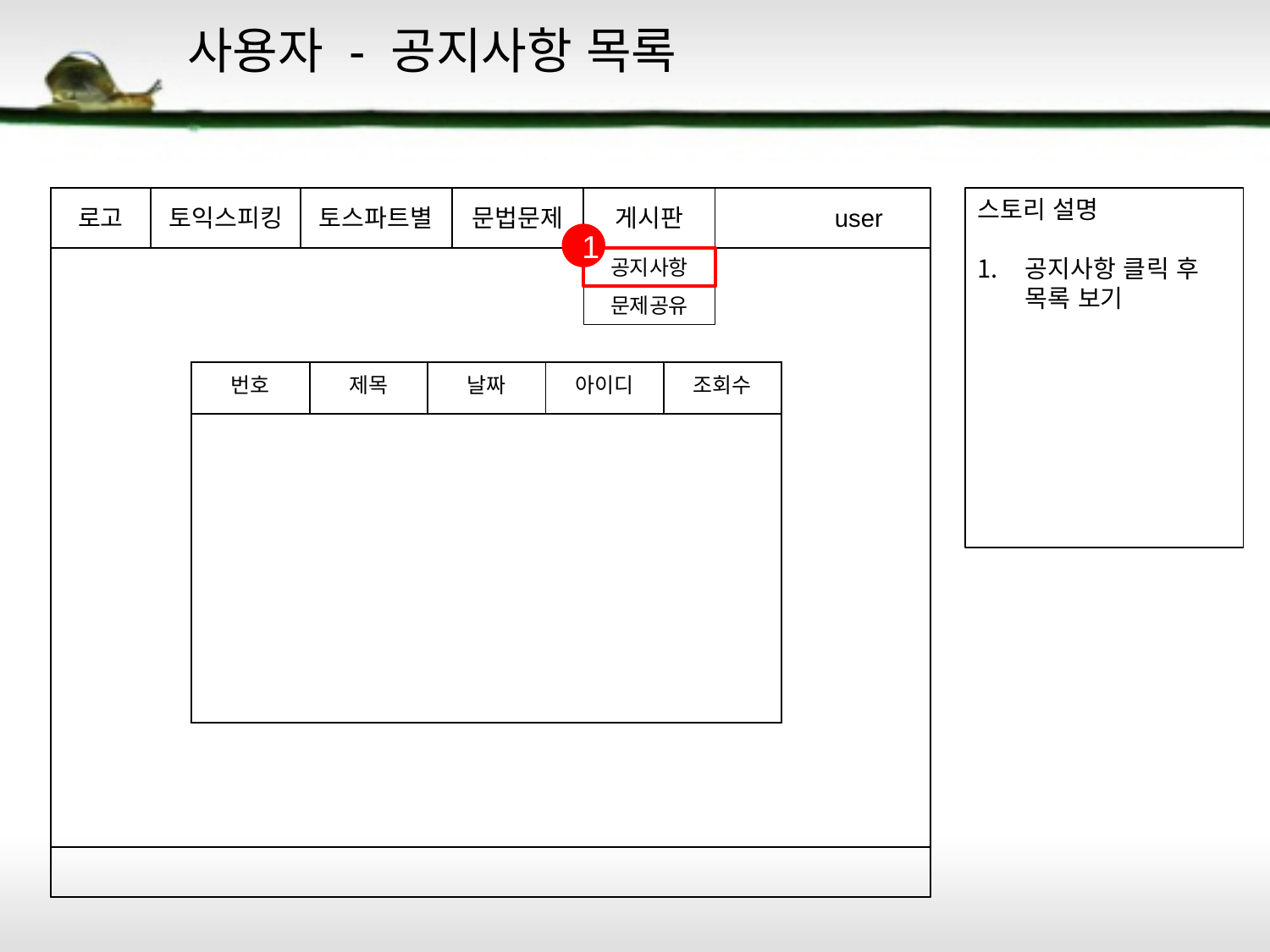

사용자 - 공지사항 목록

로고
토익스피킹
토스파트별
문법문제
게시판
user

공지사항
문제공유
스토리 설명

공지사항 클릭 후 목록 보기
1

| 번호 | 제목 | 날짜 | 아이디 | 조회수 |
| --- | --- | --- | --- | --- |
|  |  |  |  |  |
|  |  |  |  |  |
|  |  |  |  |  |
|  |  |  |  |  |
|  |  |  |  |  |
|  |  |  |  |  |